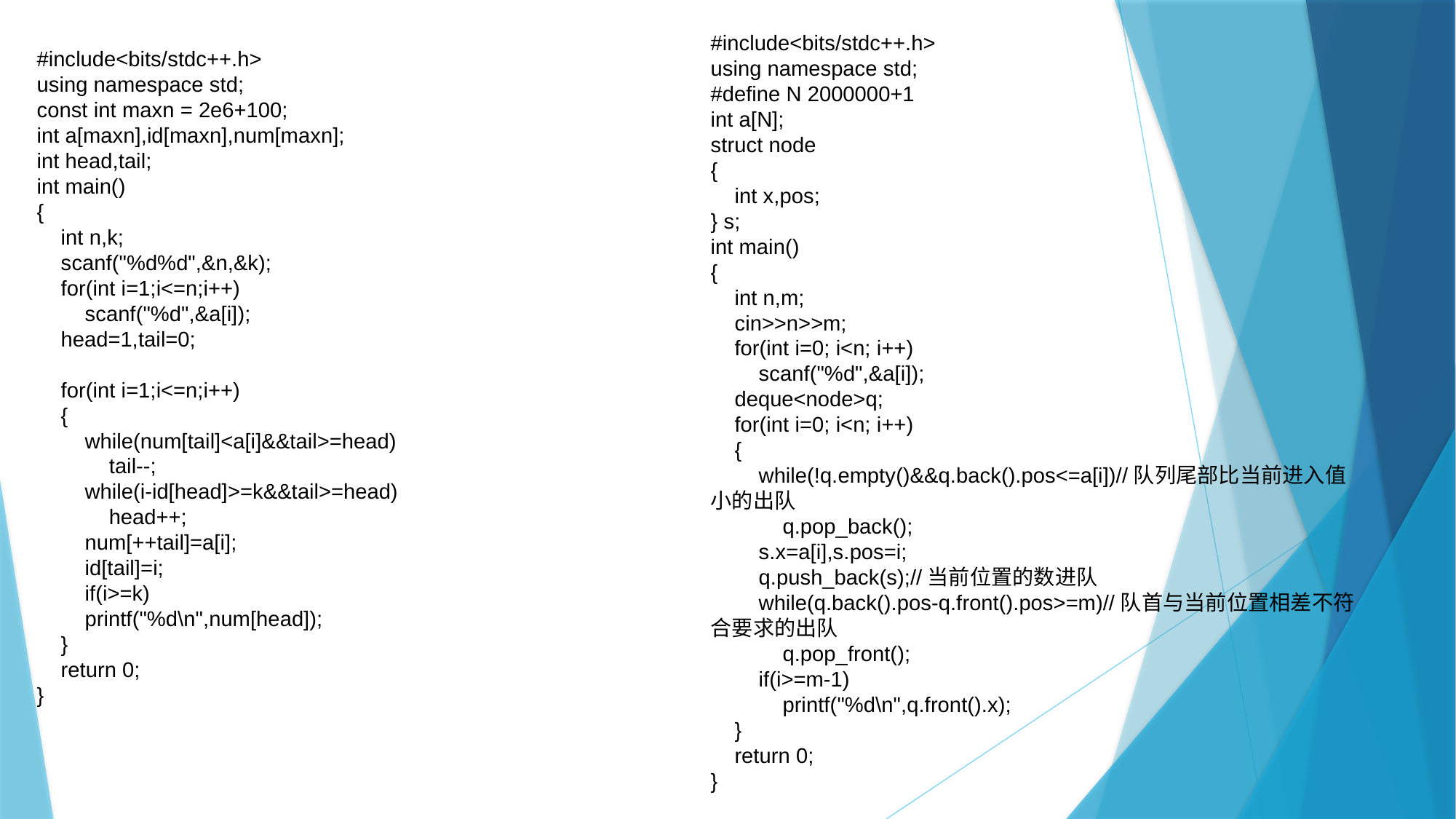

#include<bits/stdc++.h>
using namespace std;
#define N 2000000+1
int a[N];
struct node
{
    int x,pos;
} s;
int main()
{
    int n,m;
    cin>>n>>m;
    for(int i=0; i<n; i++)
        scanf("%d",&a[i]);
    deque<node>q;
    for(int i=0; i<n; i++)
    {
        while(!q.empty()&&q.back().pos<=a[i])//队列尾部比当前进入值小的出队
            q.pop_back();
        s.x=a[i],s.pos=i;
        q.push_back(s);//当前位置的数进队
        while(q.back().pos-q.front().pos>=m)//队首与当前位置相差不符合要求的出队
            q.pop_front();
        if(i>=m-1)
            printf("%d\n",q.front().x);
    }
    return 0;
}

#include<bits/stdc++.h>
using namespace std;
const int maxn = 2e6+100;
int a[maxn],id[maxn],num[maxn];
int head,tail;
int main()
{
    int n,k;
    scanf("%d%d",&n,&k);
    for(int i=1;i<=n;i++)
        scanf("%d",&a[i]);
    head=1,tail=0;

    for(int i=1;i<=n;i++)
    {
        while(num[tail]<a[i]&&tail>=head)
            tail--;
        while(i-id[head]>=k&&tail>=head)
            head++;
        num[++tail]=a[i];
        id[tail]=i;
        if(i>=k)
        printf("%d\n",num[head]);
    }
    return 0;
}